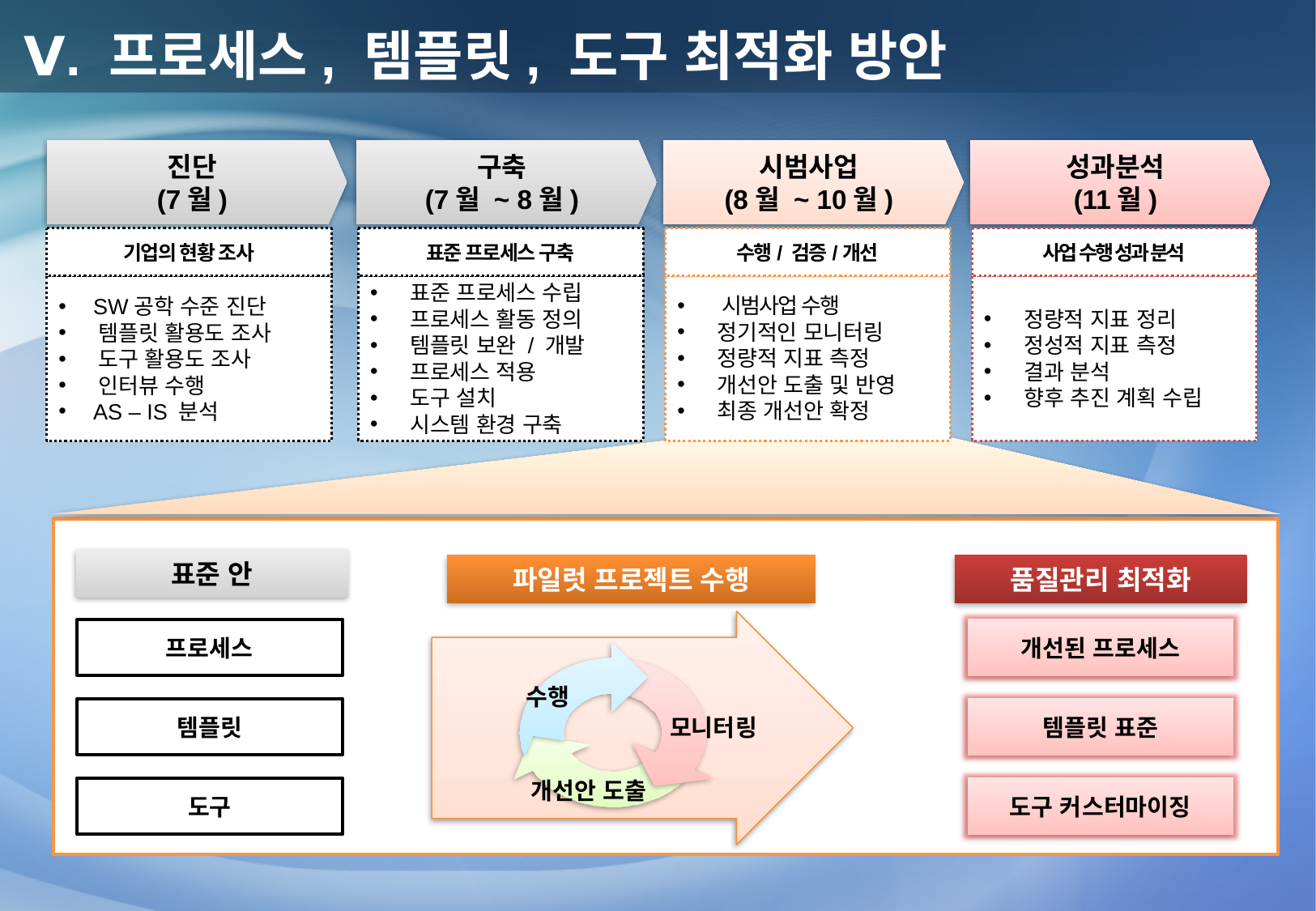

Ⅴ. 프로세스, 템플릿, 도구 최적화 방안
진단
(7월)
구축
(7월 ~ 8월)
시범사업
(8월 ~ 10월)
성과분석
(11월)
기업의 현황 조사
표준 프로세스 구축
수행/ 검증/개선
사업 수행 성과 분석
 표준 프로세스 수립
 프로세스 활동 정의
 템플릿 보완 / 개발
 프로세스 적용
 도구 설치
 시스템 환경 구축
  시범사업 수행
 정기적인 모니터링
 정량적 지표 측정
 개선안 도출 및 반영
 최종 개선안 확정
 정량적 지표 정리
 정성적 지표 측정
 결과 분석
 향후 추진 계획 수립
 SW공학 수준 진단
 템플릿 활용도 조사
 도구 활용도 조사
 인터뷰 수행
 AS – IS 분석

표준 안
파일럿 프로젝트 수행
품질관리 최적화

프로세스
개선된 프로세스

수행
모니터링

개선안 도출
템플릿 표준
템플릿
도구
도구 커스터마이징